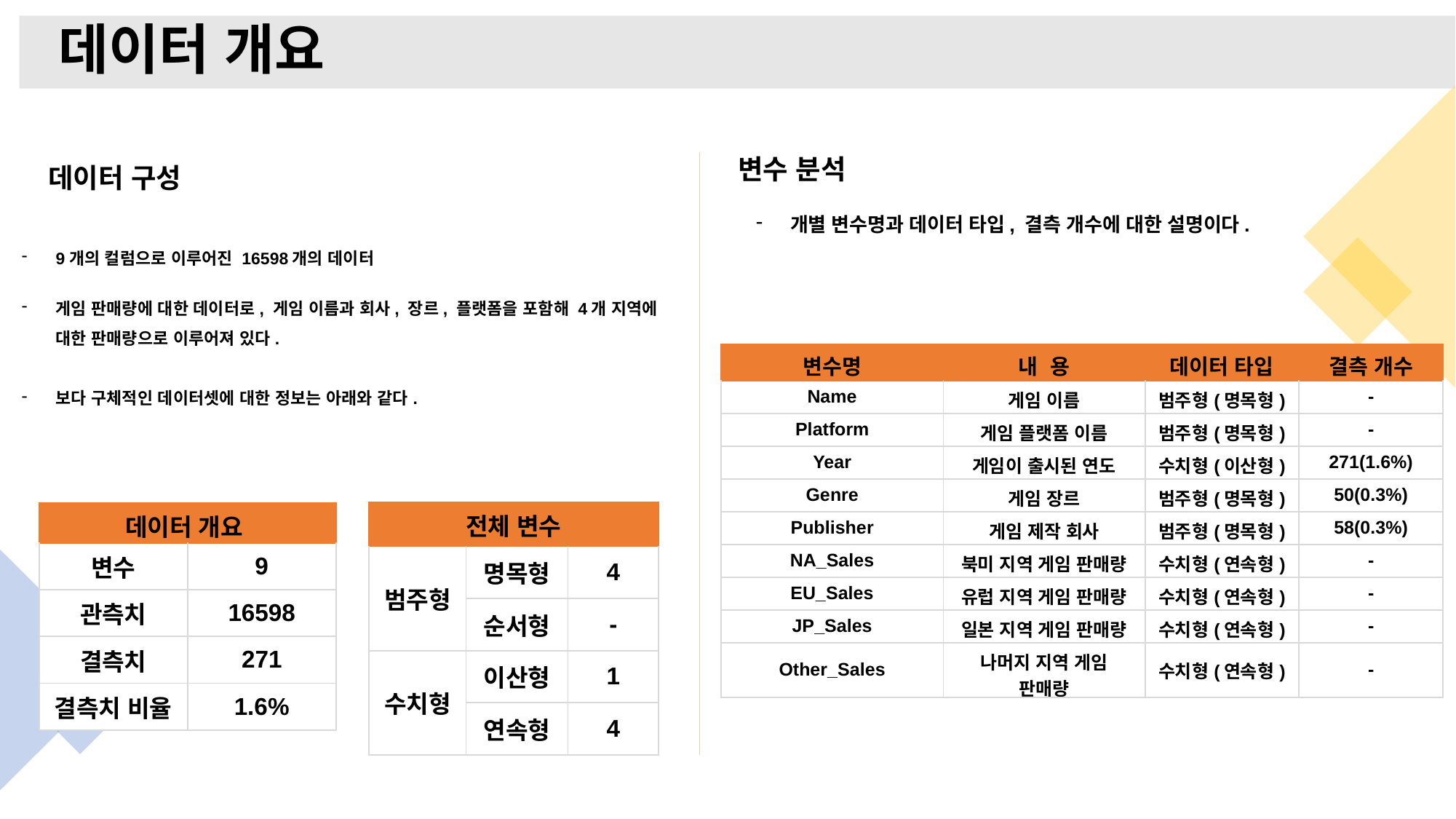

데이터 개요
변수 분석
데이터 구성

개별 변수명과 데이터 타입, 결측 개수에 대한 설명이다.
9개의 컬럼으로 이루어진 16598개의 데이터

게임 판매량에 대한 데이터로, 게임 이름과 회사, 장르, 플랫폼을 포함해 4개 지역에 대한 판매량으로 이루어져 있다.

보다 구체적인 데이터셋에 대한 정보는 아래와 같다.

| 변수명 | 내 용 | 데이터 타입 | 결측 개수 |
| --- | --- | --- | --- |
| Name | 게임 이름 | 범주형(명목형) | - |
| Platform | 게임 플랫폼 이름 | 범주형(명목형) | - |
| Year | 게임이 출시된 연도 | 수치형(이산형) | 271(1.6%) |
| Genre | 게임 장르 | 범주형(명목형) | 50(0.3%) |
| Publisher | 게임 제작 회사 | 범주형(명목형) | 58(0.3%) |
| NA\_Sales | 북미 지역 게임 판매량 | 수치형(연속형) | - |
| EU\_Sales | 유럽 지역 게임 판매량 | 수치형(연속형) | - |
| JP\_Sales | 일본 지역 게임 판매량 | 수치형(연속형) | - |
| Other\_Sales | 나머지 지역 게임 판매량 | 수치형(연속형) | - |
| 전체 변수 |  |  |
| --- | --- | --- |
| 범주형 | 명목형 | 4 |
|  | 순서형 | - |
| 수치형 | 이산형 | 1 |
|  | 연속형 | 4 |
| 데이터 개요 |  |
| --- | --- |
| 변수 | 9 |
| 관측치 | 16598 |
| 결측치 | 271 |
| 결측치 비율 | 1.6% |